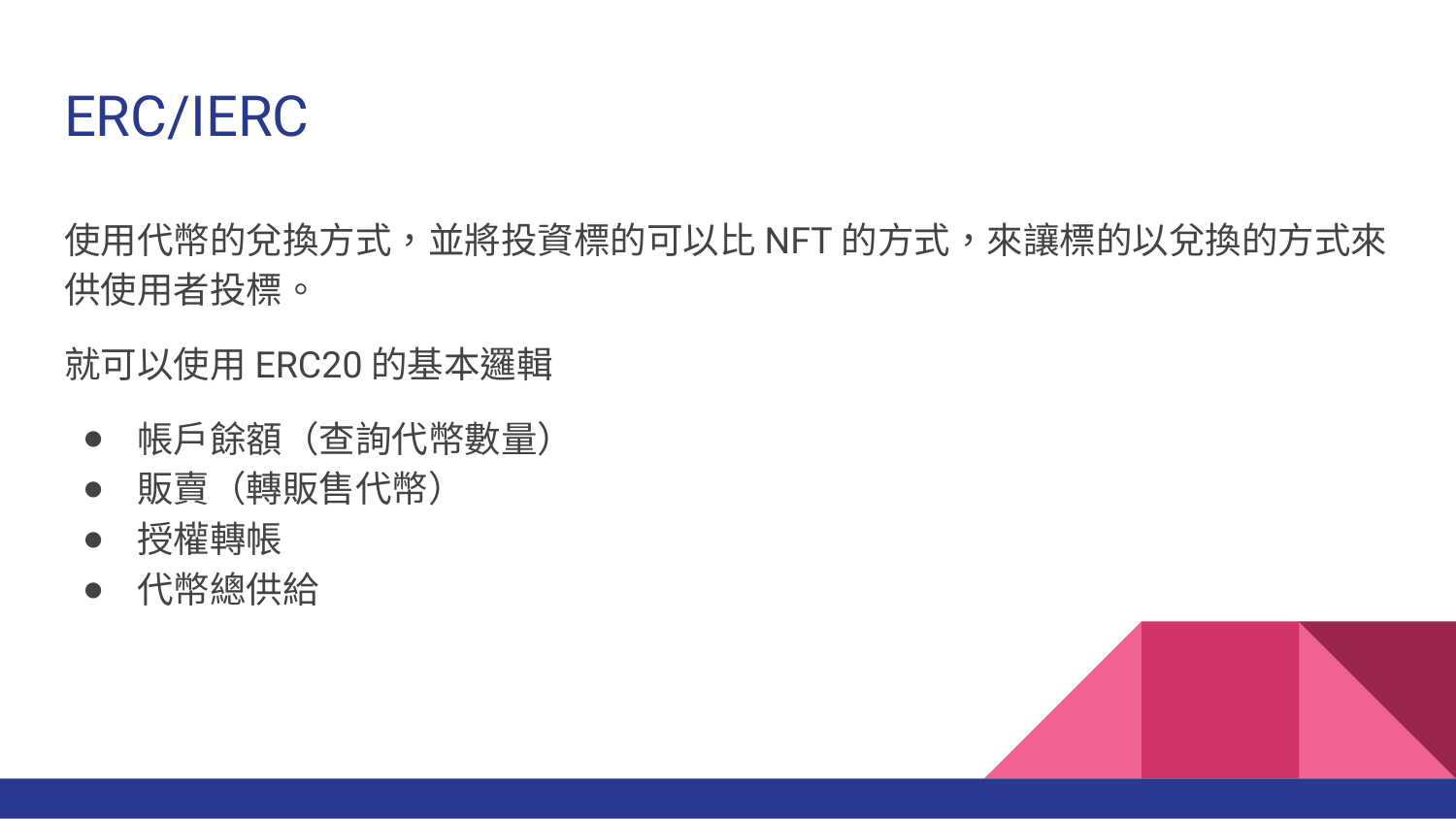

# ERC/IERC
使用代幣的兌換方式，並將投資標的可以比NFT的方式，來讓標的以兌換的方式來供使用者投標。
就可以使用ERC20的基本邏輯
帳戶餘額（查詢代幣數量）
販賣（轉販售代幣）
授權轉帳
代幣總供給